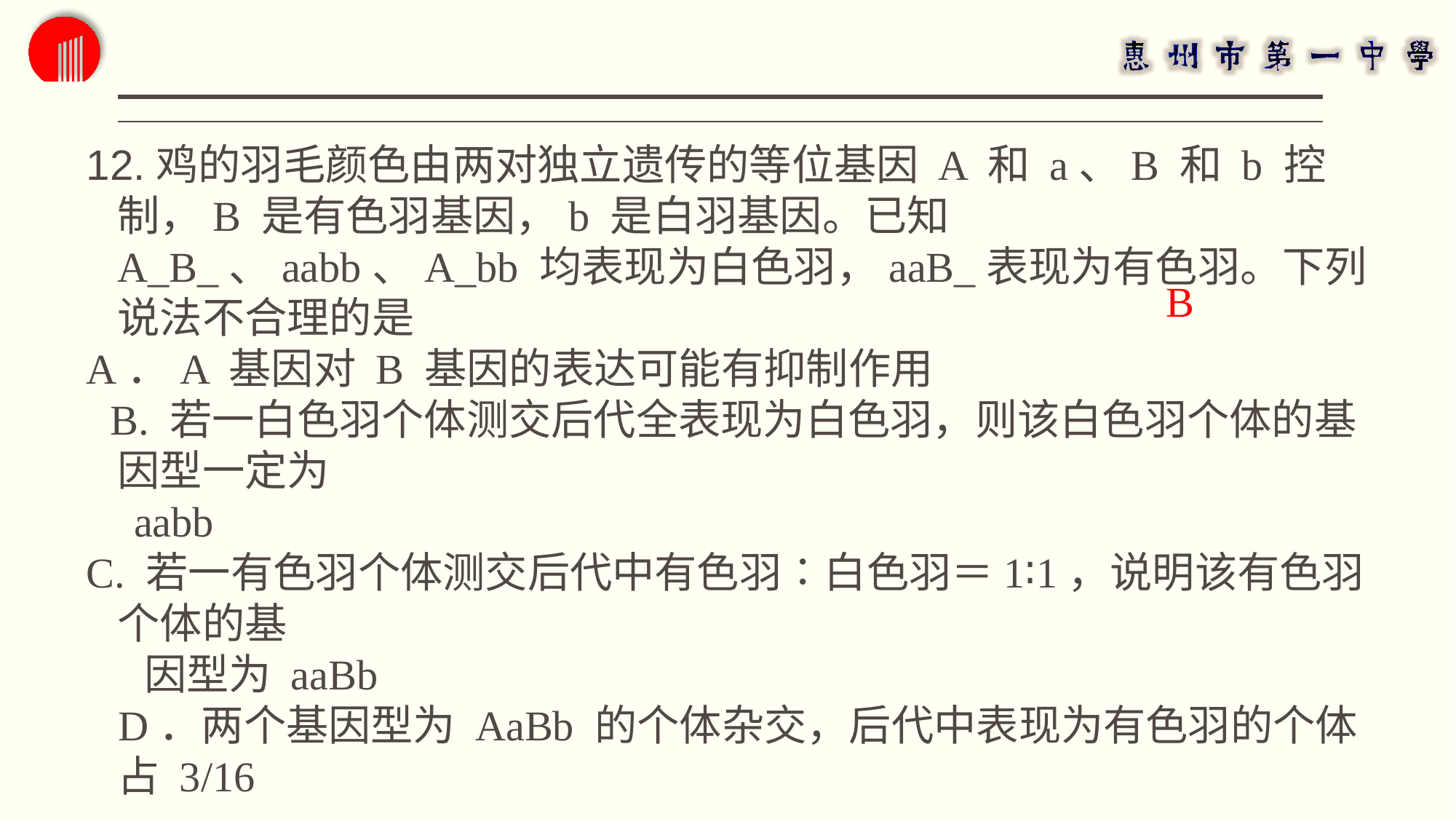

12.鸡的羽毛颜色由两对独立遗传的等位基因 A 和 a、B 和 b 控制，B 是有色羽基因，b 是白羽基因。已知 A_B_、aabb、A_bb 均表现为白色羽，aaB_表现为有色羽。下列说法不合理的是
A．A 基因对 B 基因的表达可能有抑制作用
  B. 若一白色羽个体测交后代全表现为白色羽，则该白色羽个体的基因型一定为
    aabb
C. 若一有色羽个体测交后代中有色羽∶白色羽＝1∶1，说明该有色羽个体的基
     因型为 aaBb
   D．两个基因型为 AaBb 的个体杂交，后代中表现为有色羽的个体占 3/16
B